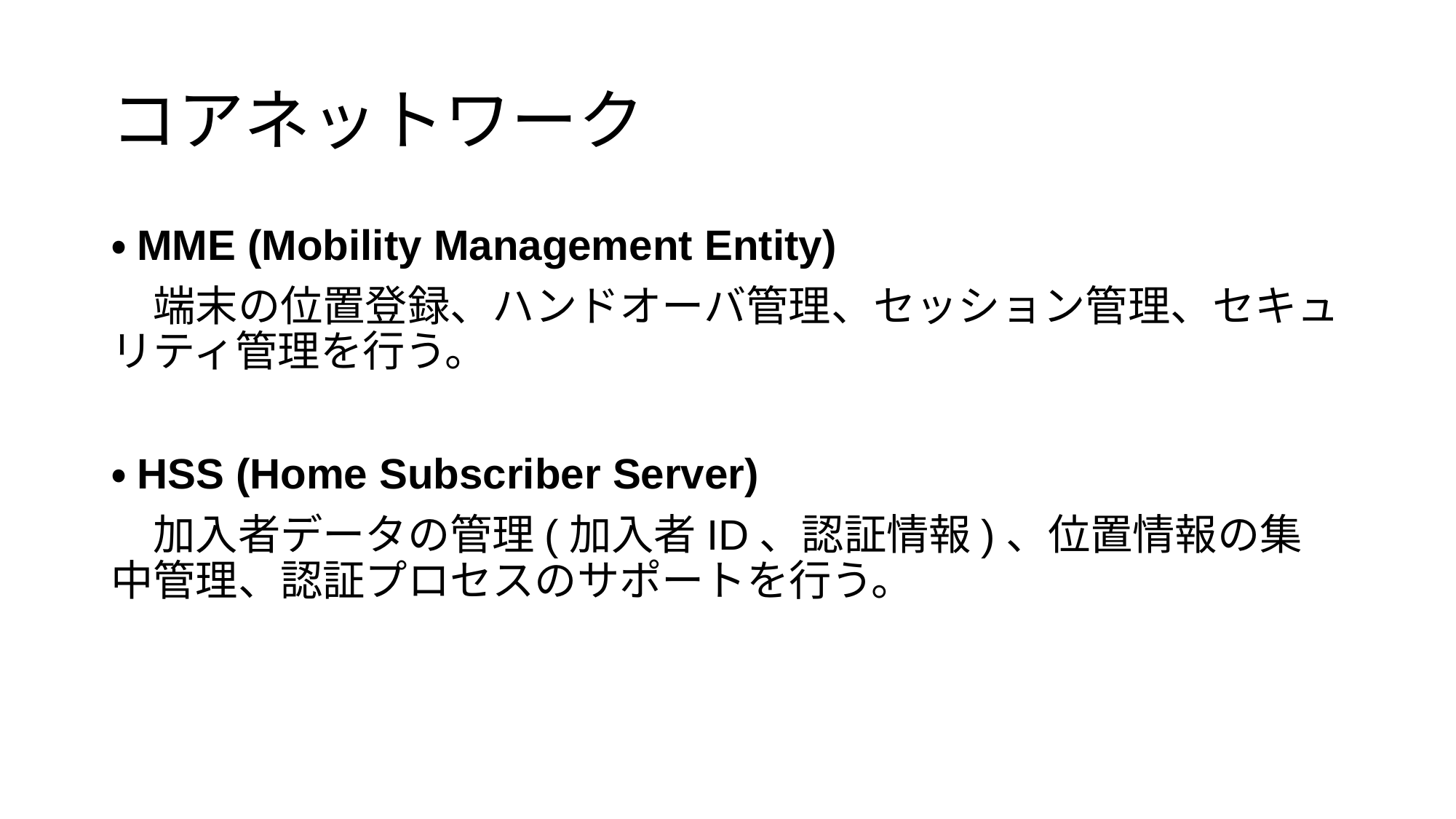

# コアネットワーク
・MME (Mobility Management Entity)
　端末の位置登録、ハンドオーバ管理、セッション管理、セキュリティ管理を行う。

・HSS (Home Subscriber Server)
　加入者データの管理(加入者ID、認証情報)、位置情報の集中管理、認証プロセスのサポートを行う。